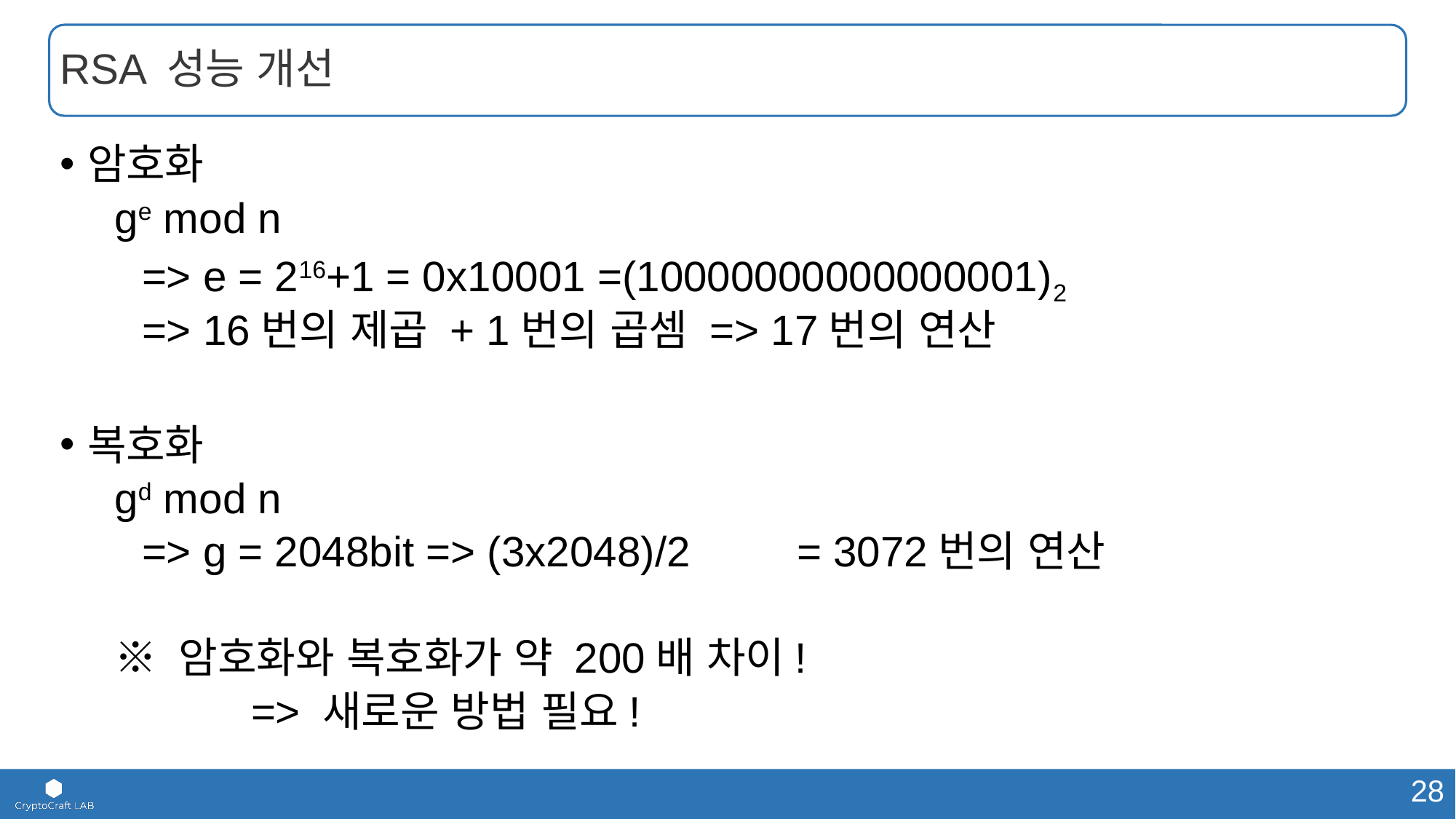

# RSA 성능 개선
암호화
ge mod n
	=> e = 216+1 = 0x10001 =(10000000000000001)2
	=> 16번의 제곱 + 1번의 곱셈 => 17번의 연산

복호화
gd mod n
	=> g = 2048bit => (3x2048)/2	= 3072번의 연산

※ 암호화와 복호화가 약 200배 차이!
		=> 새로운 방법 필요!